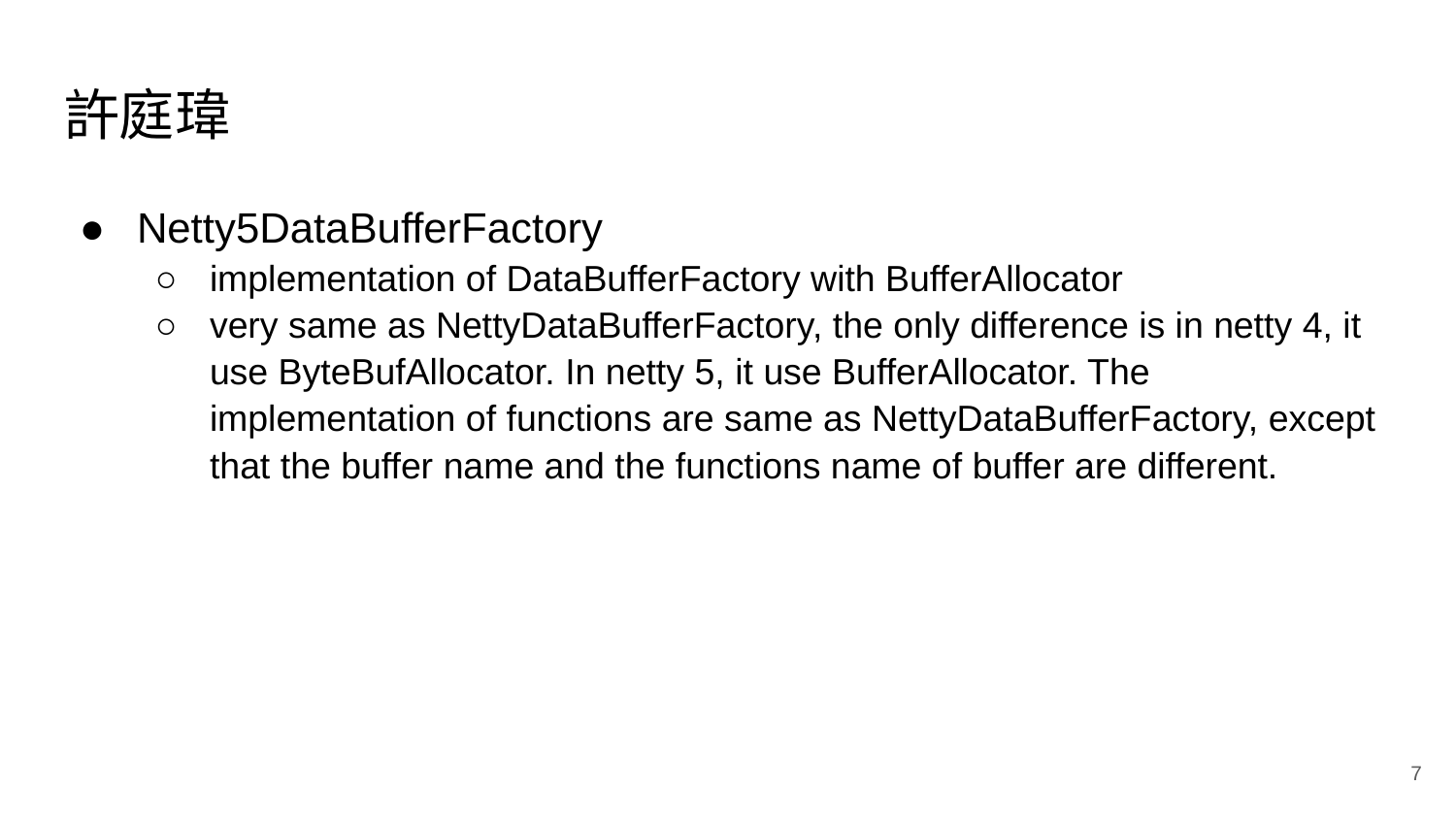

# 許庭瑋
Netty5DataBufferFactory
implementation of DataBufferFactory with BufferAllocator
very same as NettyDataBufferFactory, the only difference is in netty 4, it use ByteBufAllocator. In netty 5, it use BufferAllocator. The implementation of functions are same as NettyDataBufferFactory, except that the buffer name and the functions name of buffer are different.
7